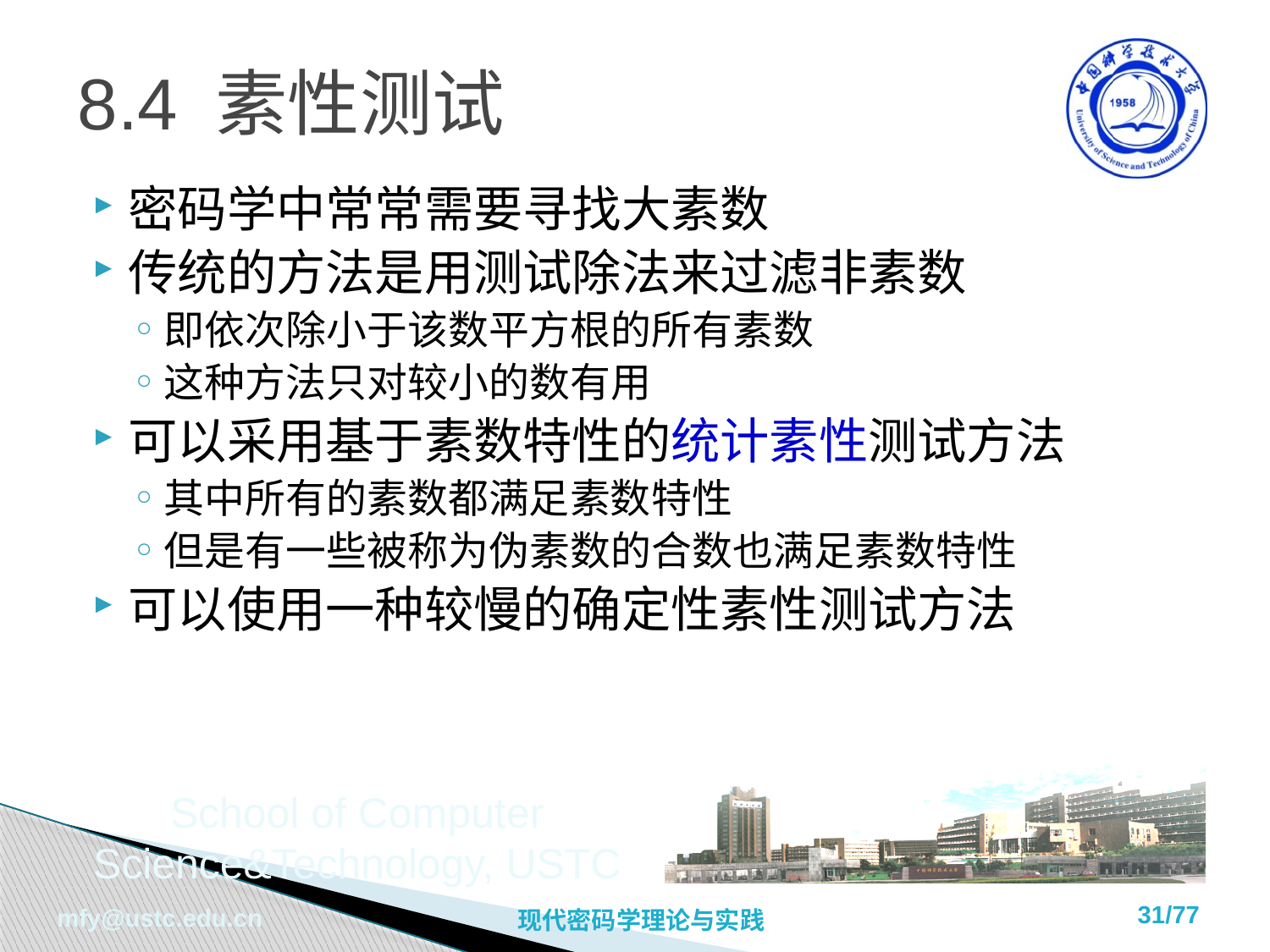

# 8.4 素性测试
密码学中常常需要寻找大素数
传统的方法是用测试除法来过滤非素数
即依次除小于该数平方根的所有素数
这种方法只对较小的数有用
可以采用基于素数特性的统计素性测试方法
其中所有的素数都满足素数特性
但是有一些被称为伪素数的合数也满足素数特性
可以使用一种较慢的确定性素性测试方法